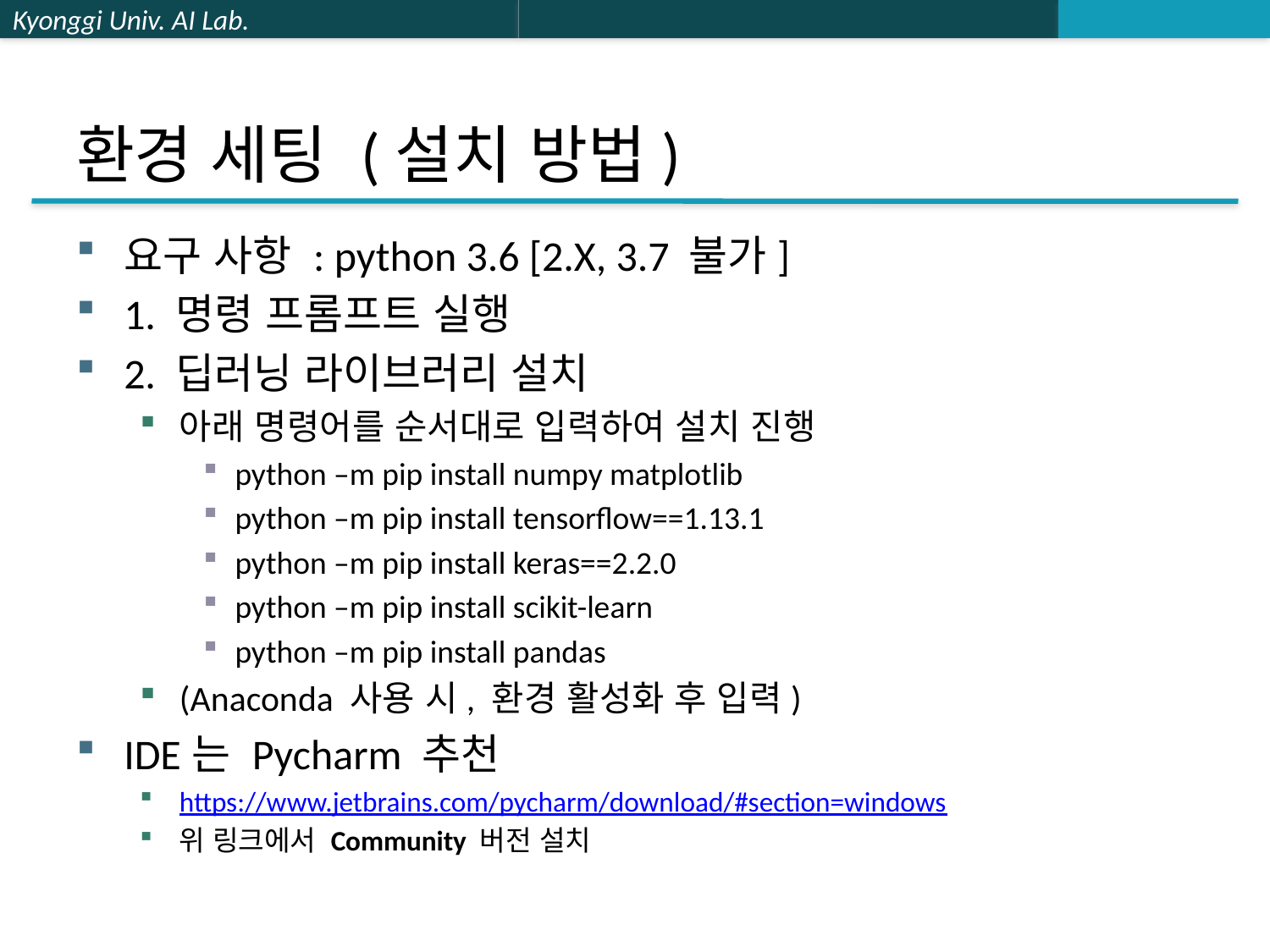

# 환경 세팅 (설치 방법)
요구 사항 : python 3.6 [2.X, 3.7 불가]
1. 명령 프롬프트 실행
2. 딥러닝 라이브러리 설치
아래 명령어를 순서대로 입력하여 설치 진행
python –m pip install numpy matplotlib
python –m pip install tensorflow==1.13.1
python –m pip install keras==2.2.0
python –m pip install scikit-learn
python –m pip install pandas
(Anaconda 사용 시, 환경 활성화 후 입력)
IDE는 Pycharm 추천
https://www.jetbrains.com/pycharm/download/#section=windows
위 링크에서 Community 버전 설치